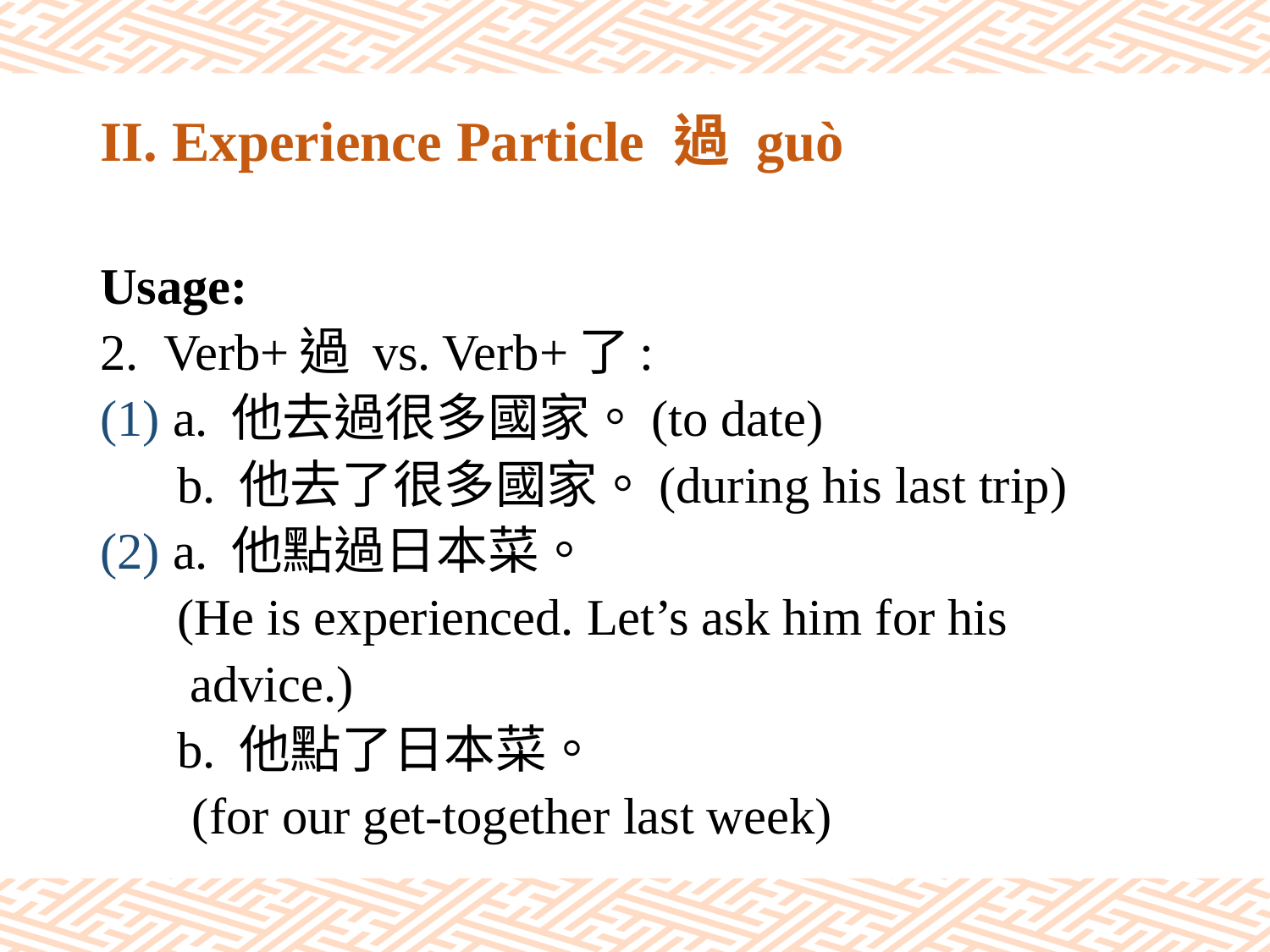

# II. Experience Particle 過 guò
Usage:
Verb+過 vs. Verb+了:
(1) a. 他去過很多國家。(to date)
      b. 他去了很多國家。(during his last trip)
(2) a. 他點過日本菜。
      (He is experienced. Let’s ask him for his
       advice.)
      b. 他點了日本菜。
   (for our get-together last week)